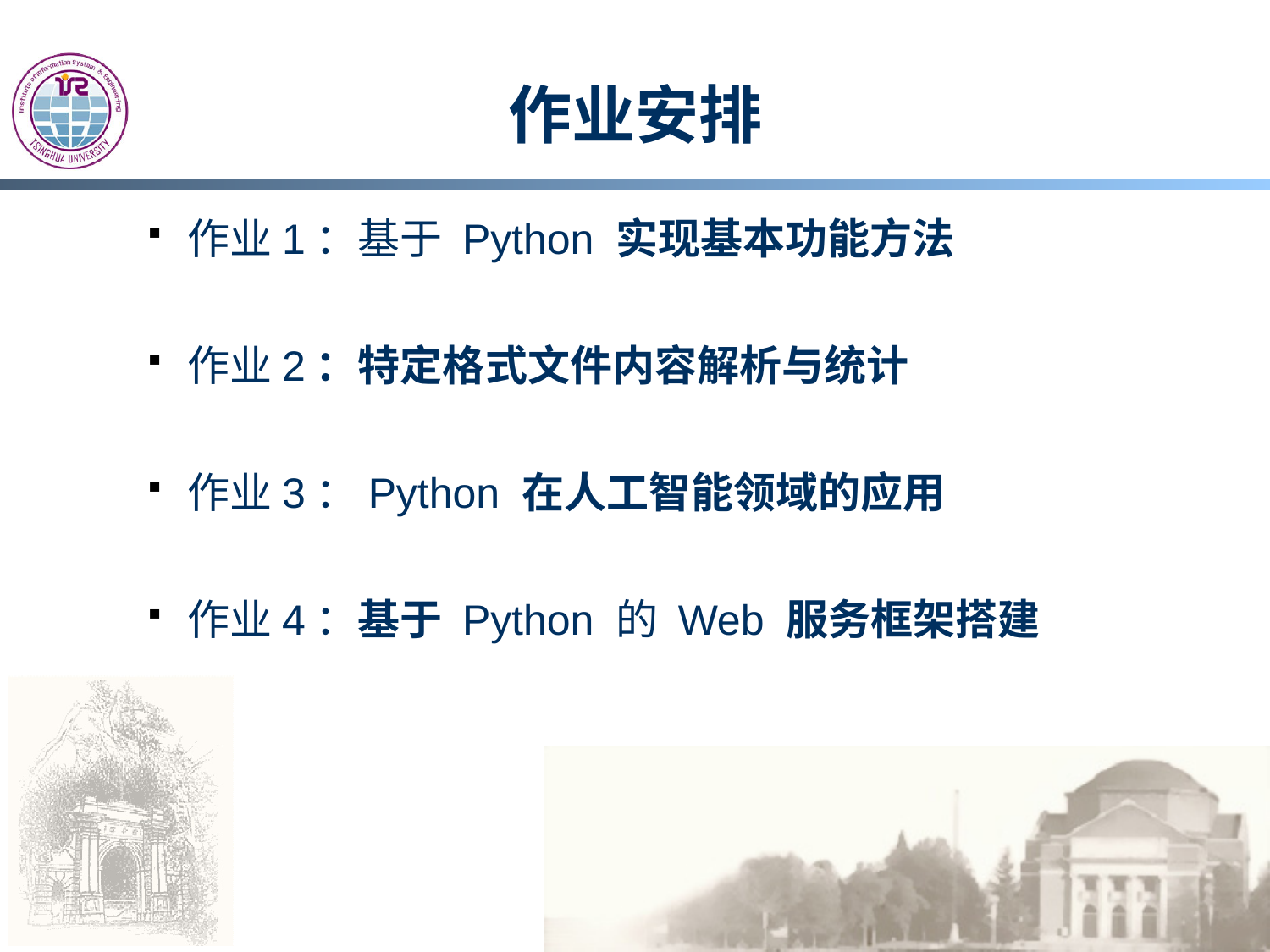

# 作业安排
作业1：基于 Python 实现基本功能方法

作业2：特定格式文件内容解析与统计

作业3：Python 在人工智能领域的应用

作业4：基于 Python 的 Web 服务框架搭建